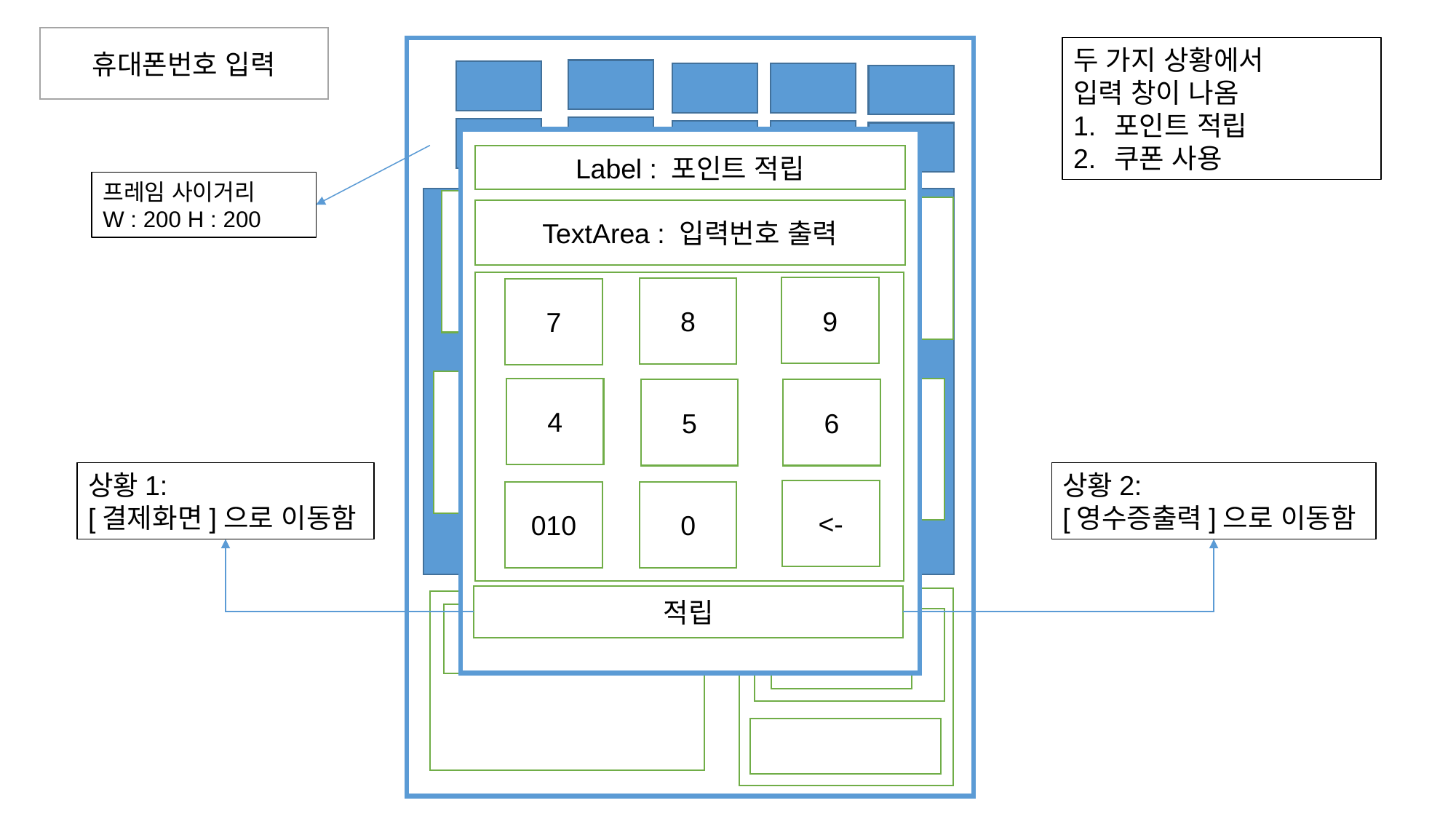

휴대폰번호 입력
광고창
두 가지 상황에서
입력 창이 나옴
포인트 적립
쿠폰 사용

Label : 포인트 적립
프레임 사이거리
W : 200 H : 200

TextArea : 입력번호 출력

9
8
7
4
5
6
<-
010
0

상황2:
[영수증출력]으로 이동함
상황1:
[결제화면]으로 이동함
적립

추가된 메뉴

-
+